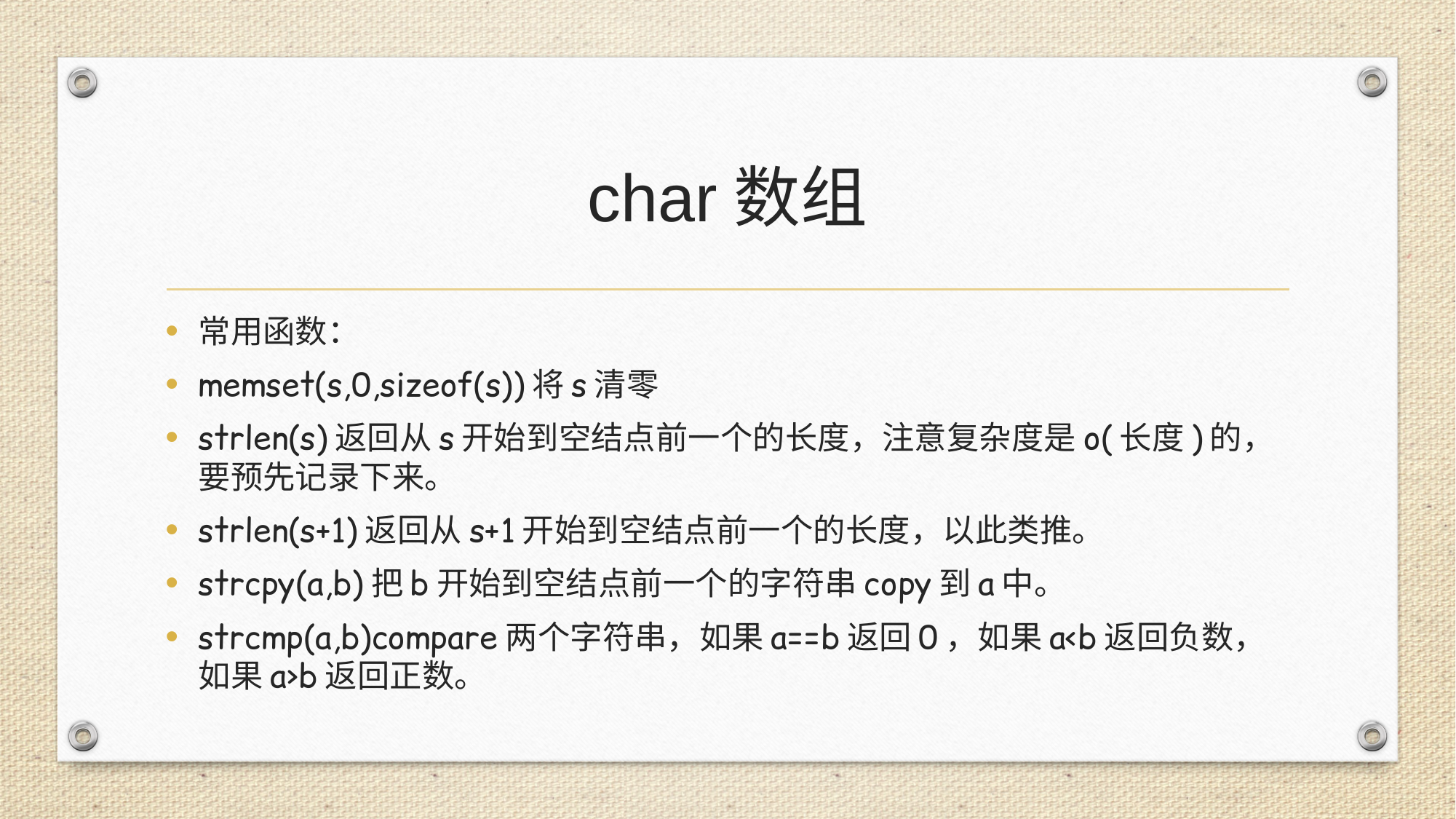

# char数组
常用函数：
memset(s,0,sizeof(s))将s清零
strlen(s)返回从s开始到空结点前一个的长度，注意复杂度是o(长度)的，要预先记录下来。
strlen(s+1)返回从s+1开始到空结点前一个的长度，以此类推。
strcpy(a,b)把b开始到空结点前一个的字符串copy到a中。
strcmp(a,b)compare两个字符串，如果a==b返回0，如果a<b返回负数，如果a>b返回正数。